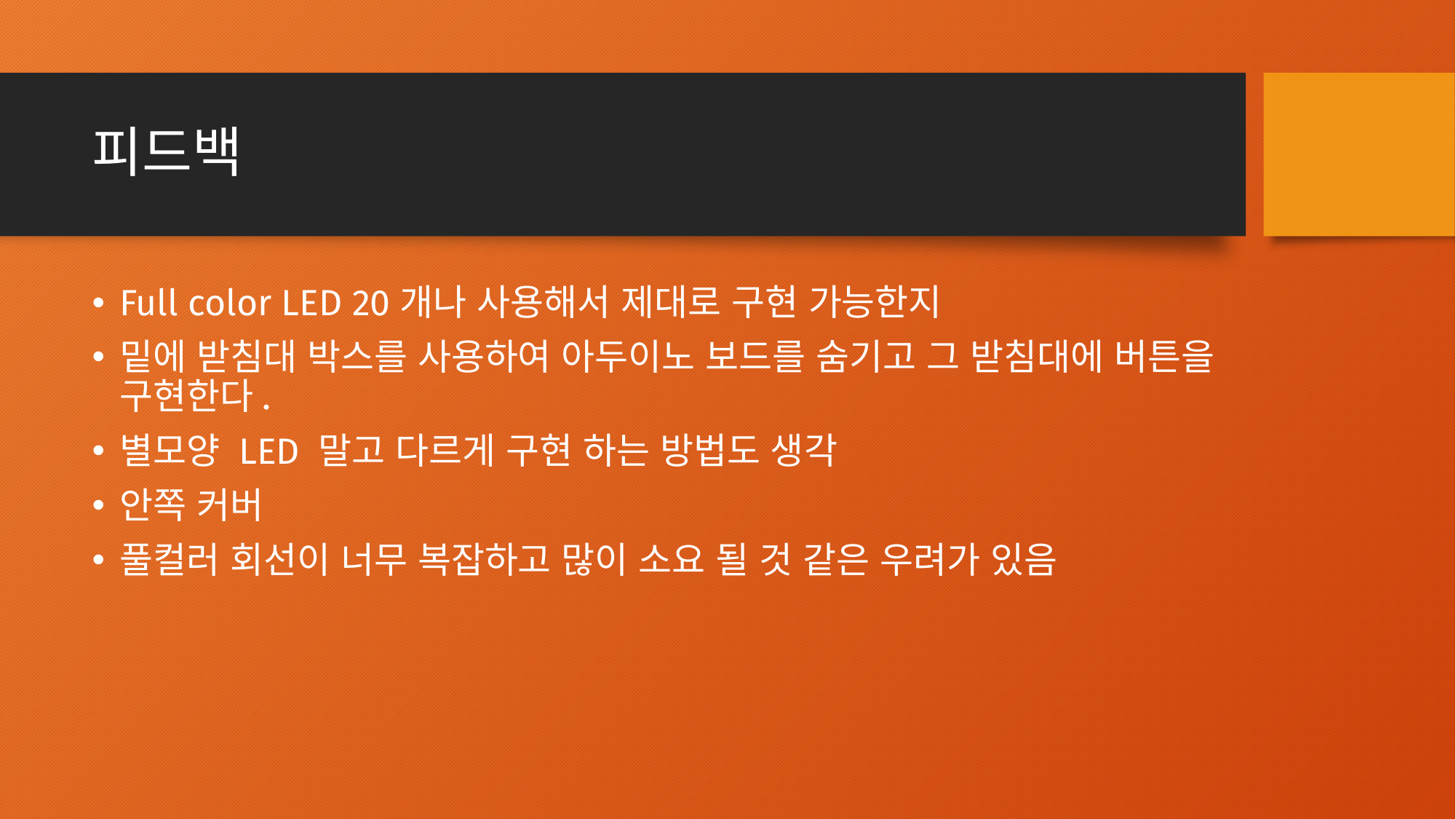

# 피드백
Full color LED 20개나 사용해서 제대로 구현 가능한지
밑에 받침대 박스를 사용하여 아두이노 보드를 숨기고 그 받침대에 버튼을 구현한다.
별모양 LED 말고 다르게 구현 하는 방법도 생각
안쪽 커버
풀컬러 회선이 너무 복잡하고 많이 소요 될 것 같은 우려가 있음